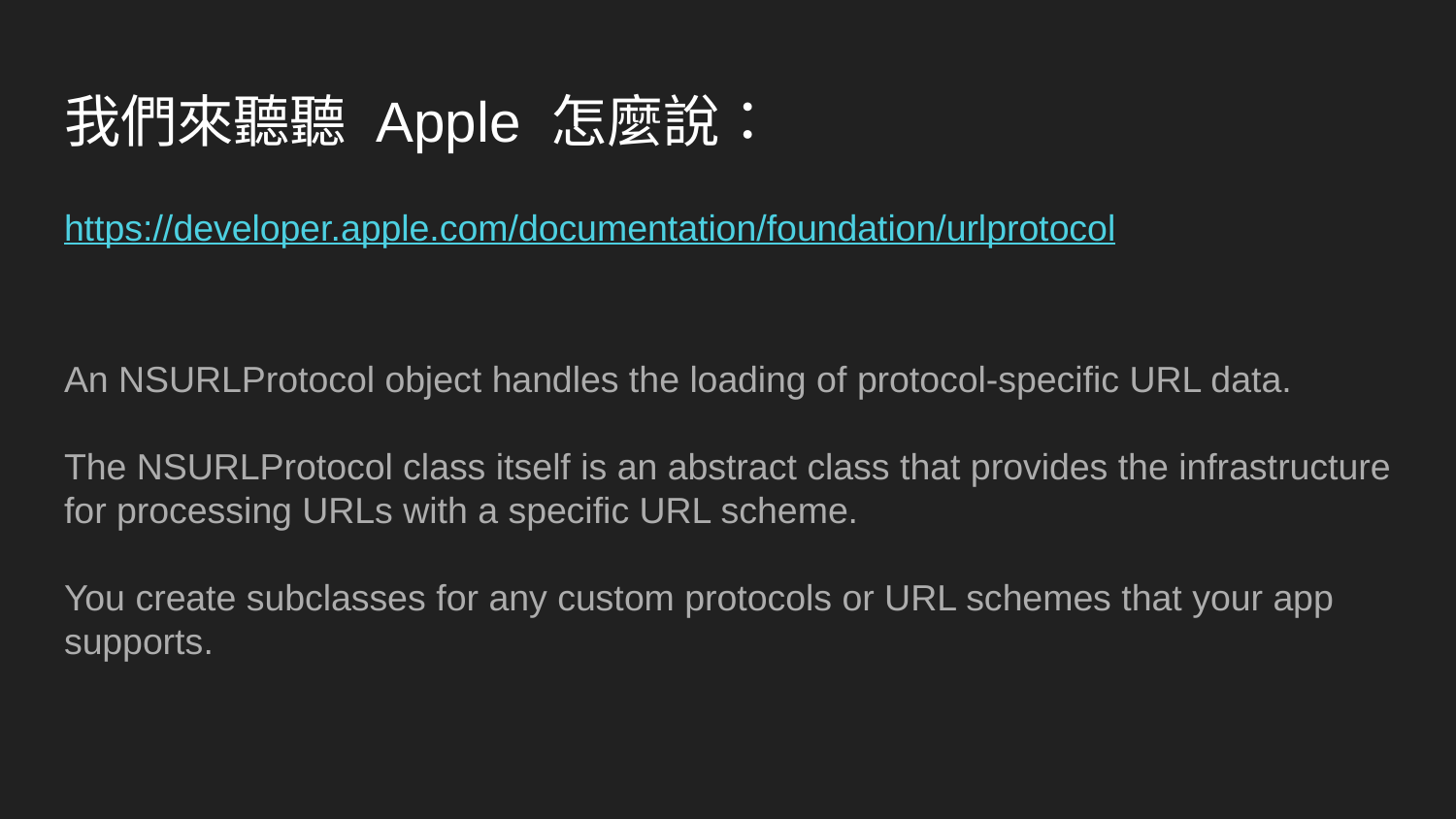

# 我們來聽聽 Apple 怎麼說：
https://developer.apple.com/documentation/foundation/urlprotocol

An NSURLProtocol object handles the loading of protocol-specific URL data.

The NSURLProtocol class itself is an abstract class that provides the infrastructure for processing URLs with a specific URL scheme.

You create subclasses for any custom protocols or URL schemes that your app supports.